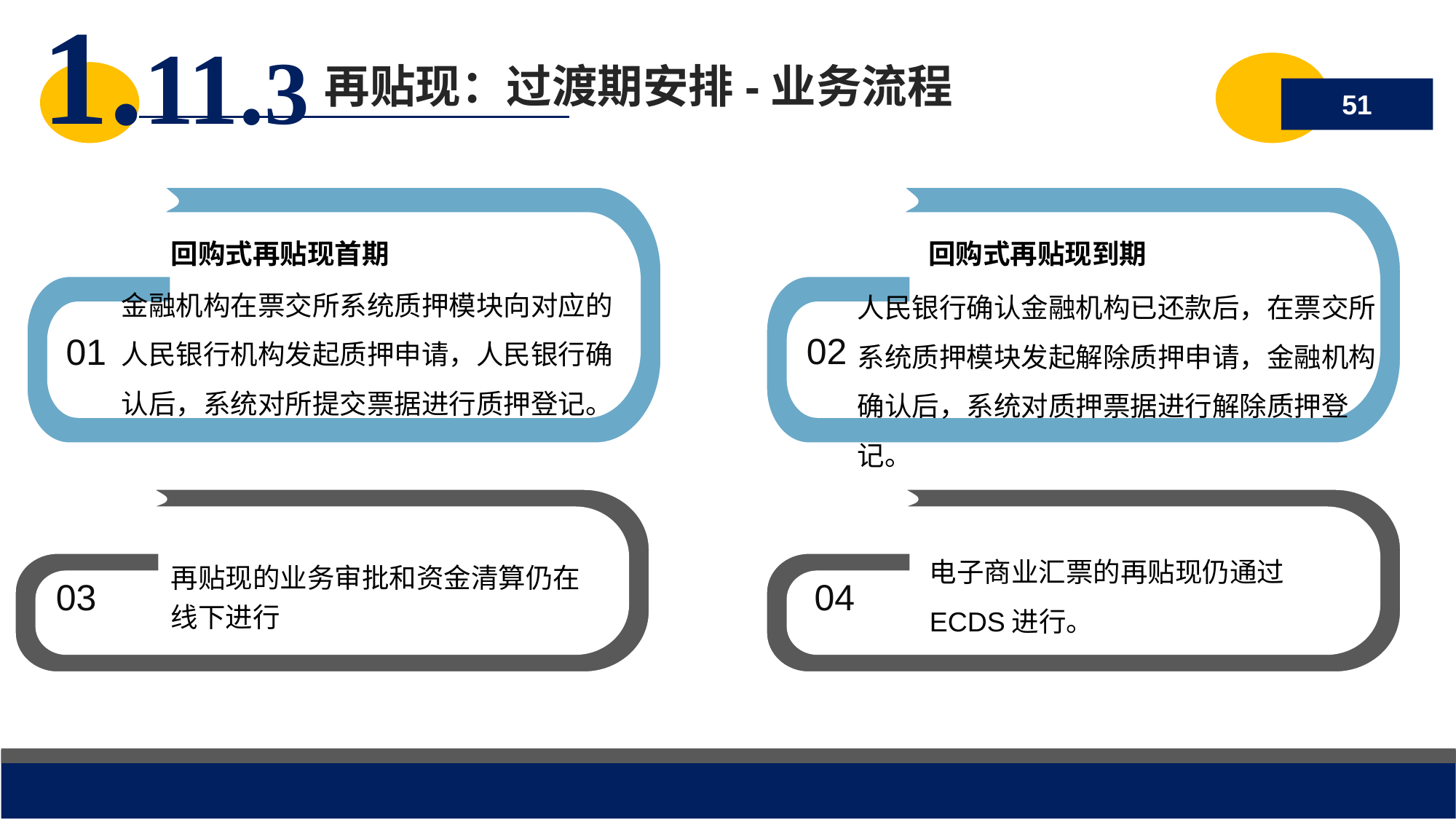

再贴现：过渡期安排-业务流程
1.11.3

51

回购式再贴现首期
回购式再贴现到期
金融机构在票交所系统质押模块向对应的人民银行机构发起质押申请，人民银行确认后，系统对所提交票据进行质押登记。
人民银行确认金融机构已还款后，在票交所系统质押模块发起解除质押申请，金融机构确认后，系统对质押票据进行解除质押登记。
02
01

电子商业汇票的再贴现仍通过ECDS进行。
再贴现的业务审批和资金清算仍在线下进行
03
04

2018/7/19